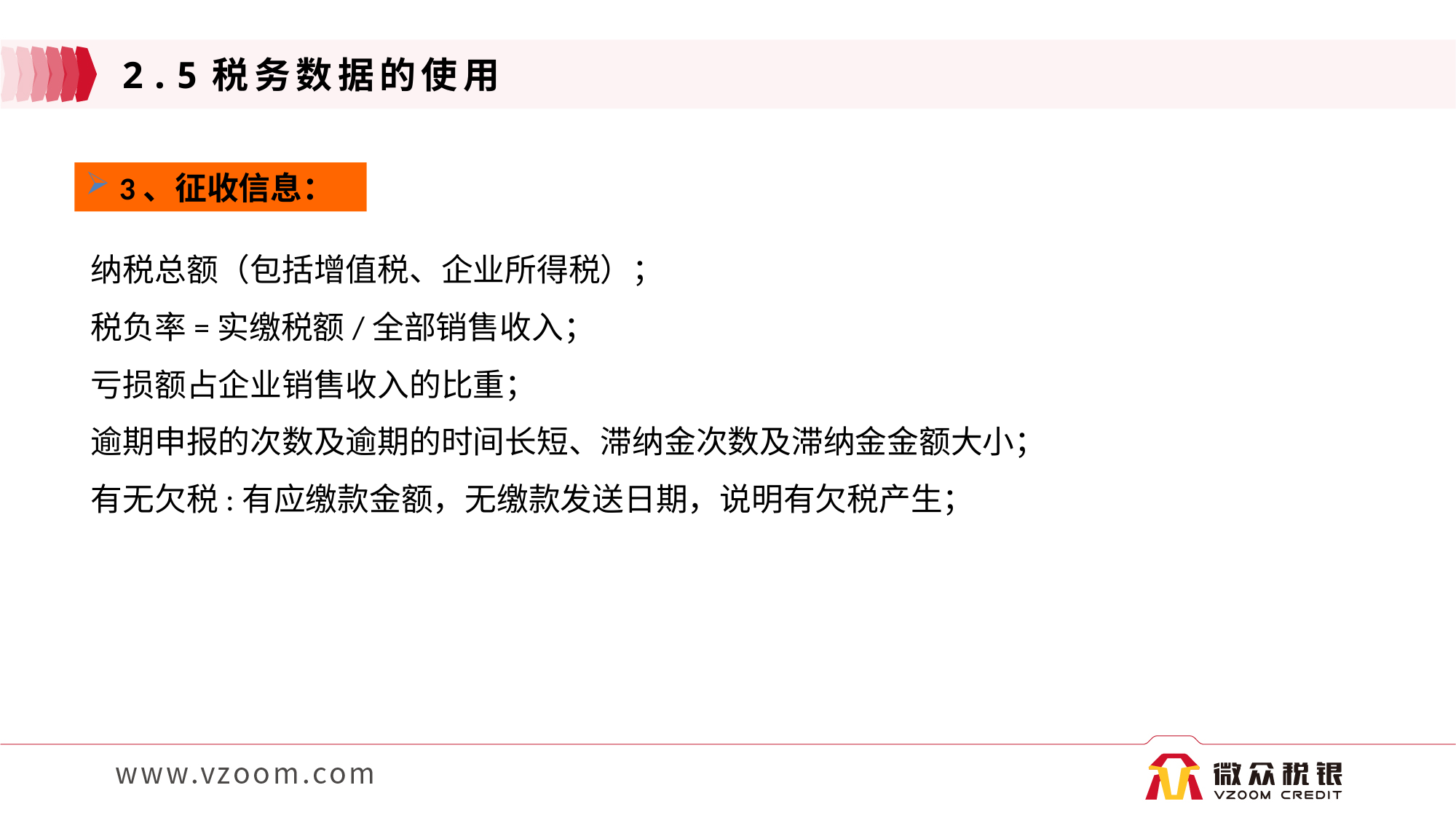

# 2.5税务数据的使用
3、征收信息：
纳税总额（包括增值税、企业所得税）；
税负率=实缴税额/全部销售收入；
亏损额占企业销售收入的比重；
逾期申报的次数及逾期的时间长短、滞纳金次数及滞纳金金额大小；
有无欠税:有应缴款金额，无缴款发送日期，说明有欠税产生；